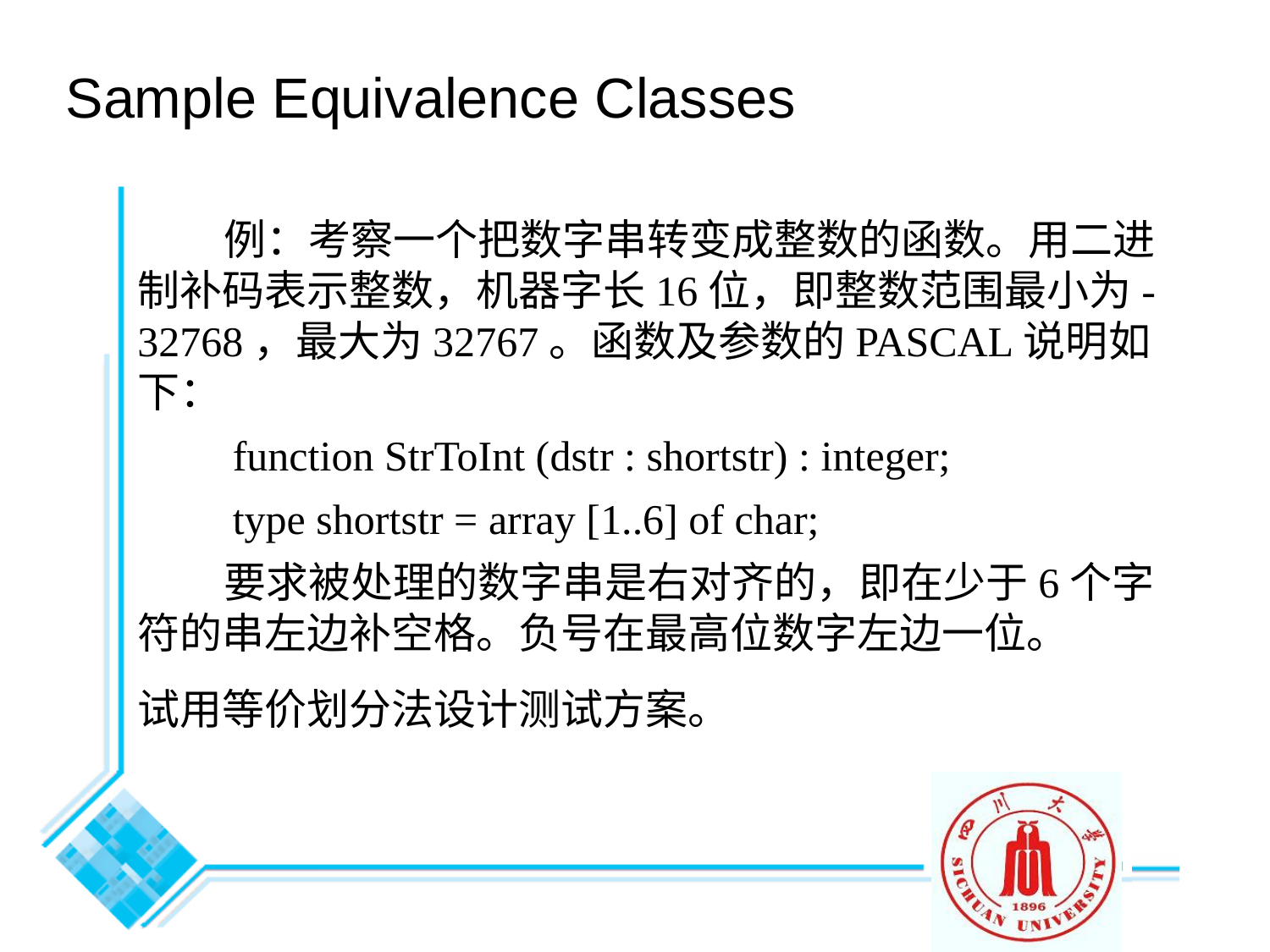

Sample Equivalence Classes
        例：考察一个把数字串转变成整数的函数。用二进制补码表示整数，机器字长16位，即整数范围最小为- 32768，最大为32767。函数及参数的PASCAL说明如下：
         function StrToInt (dstr : shortstr) : integer;
         type shortstr = array [1..6] of char;
        要求被处理的数字串是右对齐的，即在少于6个字符的串左边补空格。负号在最高位数字左边一位。
试用等价划分法设计测试方案。